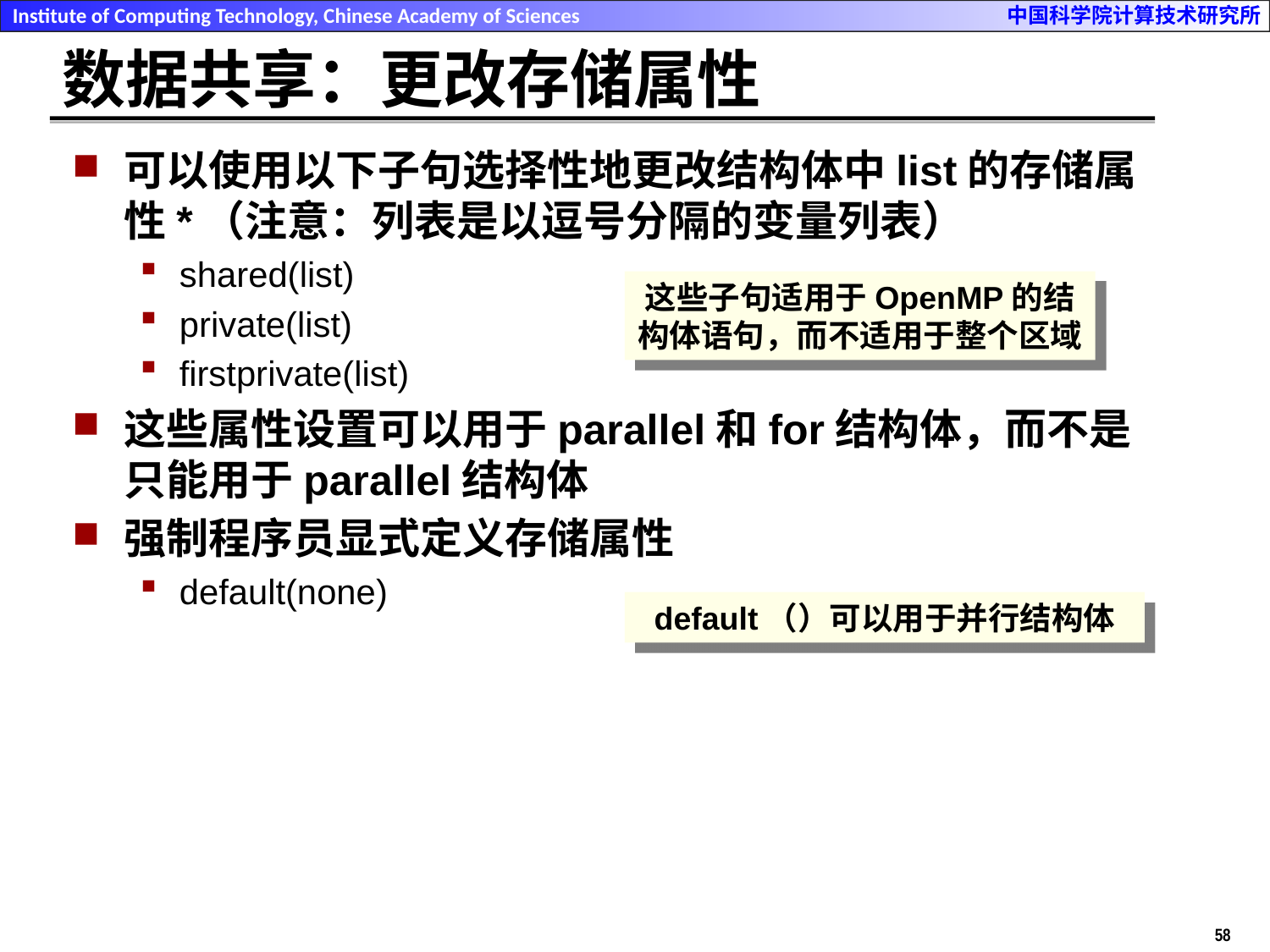

# 数据共享：更改存储属性
可以使用以下子句选择性地更改结构体中list的存储属性*（注意：列表是以逗号分隔的变量列表）
shared(list)
private(list)
firstprivate(list)
这些属性设置可以用于parallel和for结构体，而不是只能用于parallel结构体
强制程序员显式定义存储属性
default(none)
这些子句适用于OpenMP的结构体语句，而不适用于整个区域
default（）可以用于并行结构体